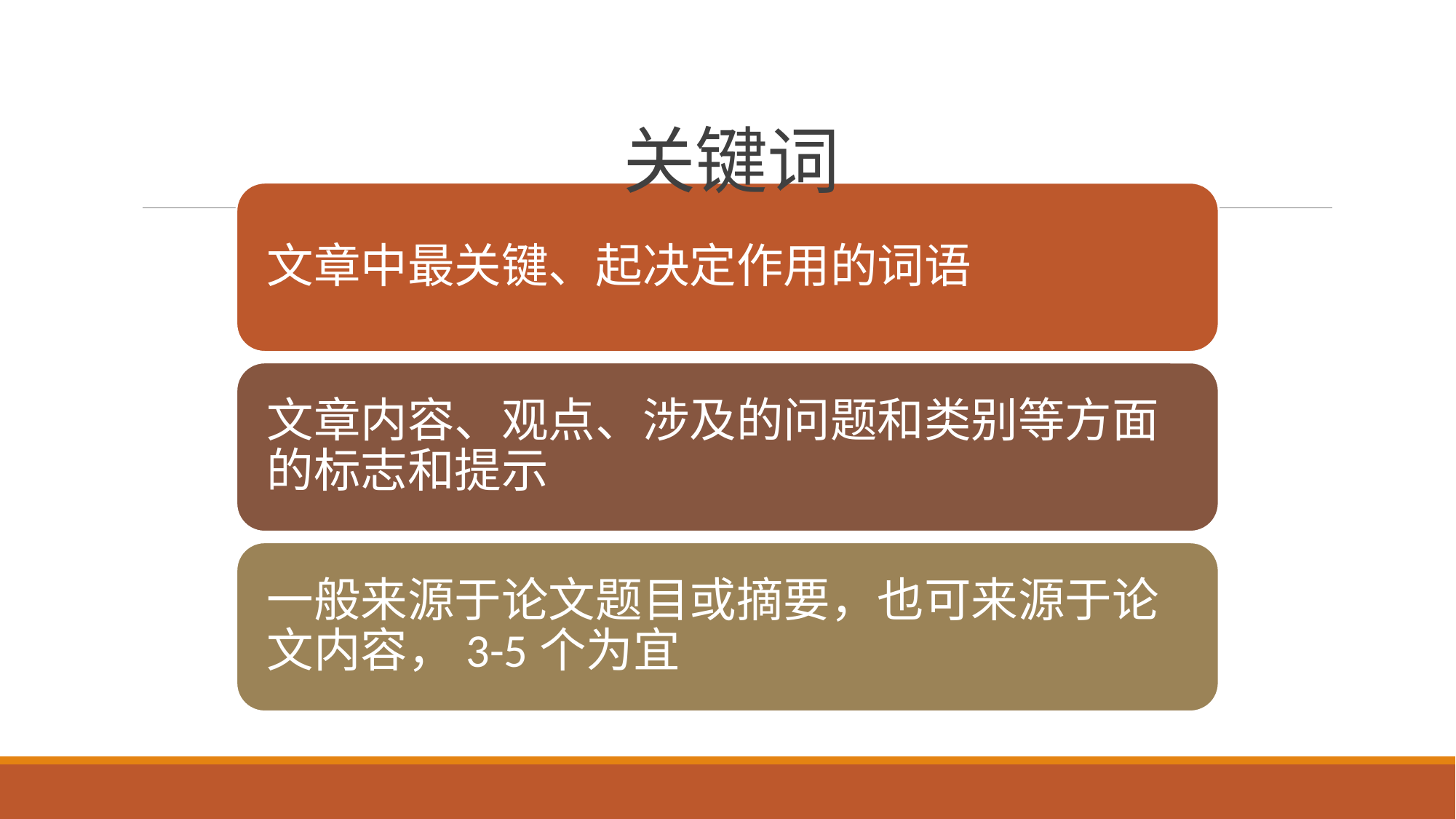

# 关键词
文章中最关键、起决定作用的词语
文章内容、观点、涉及的问题和类别等方面的标志和提示
一般来源于论文题目或摘要，也可来源于论文内容，3-5个为宜